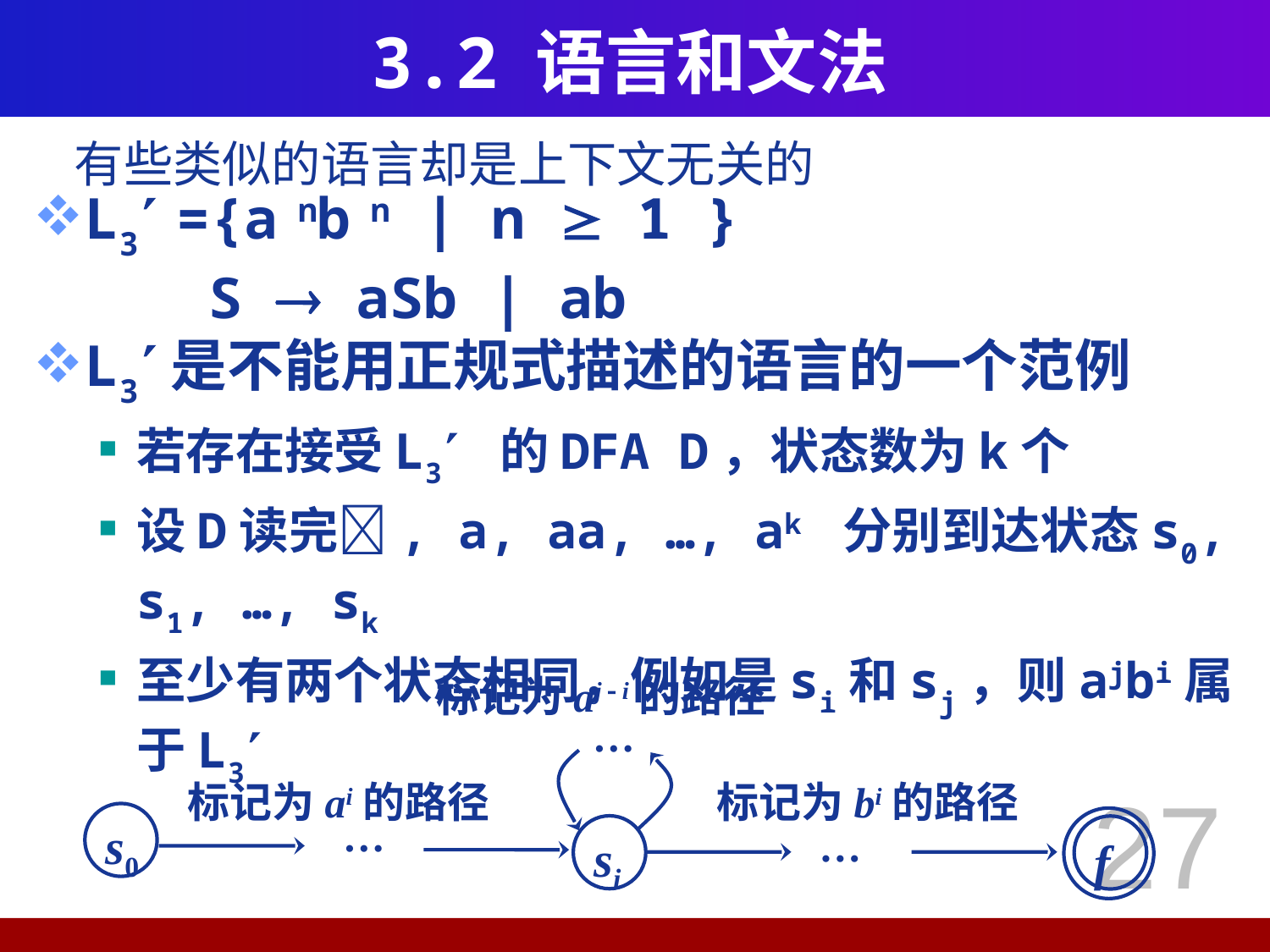

# 3.2 语言和文法
有些类似的语言却是上下文无关的
L3′ ={a nb n | n ≥ 1 }
		S → aSb | ab
L3′是不能用正规式描述的语言的一个范例
若存在接受L3′ 的DFA D，状态数为k个
设D读完ε, a, aa, …, ak 分别到达状态s0, s1, …, sk
至少有两个状态相同，例如是si和sj，则ajbi属于L3′
标记为aj − i的路径
…

标记为ai的路径
标记为bi的路径
s0
…

f
  …
si

27